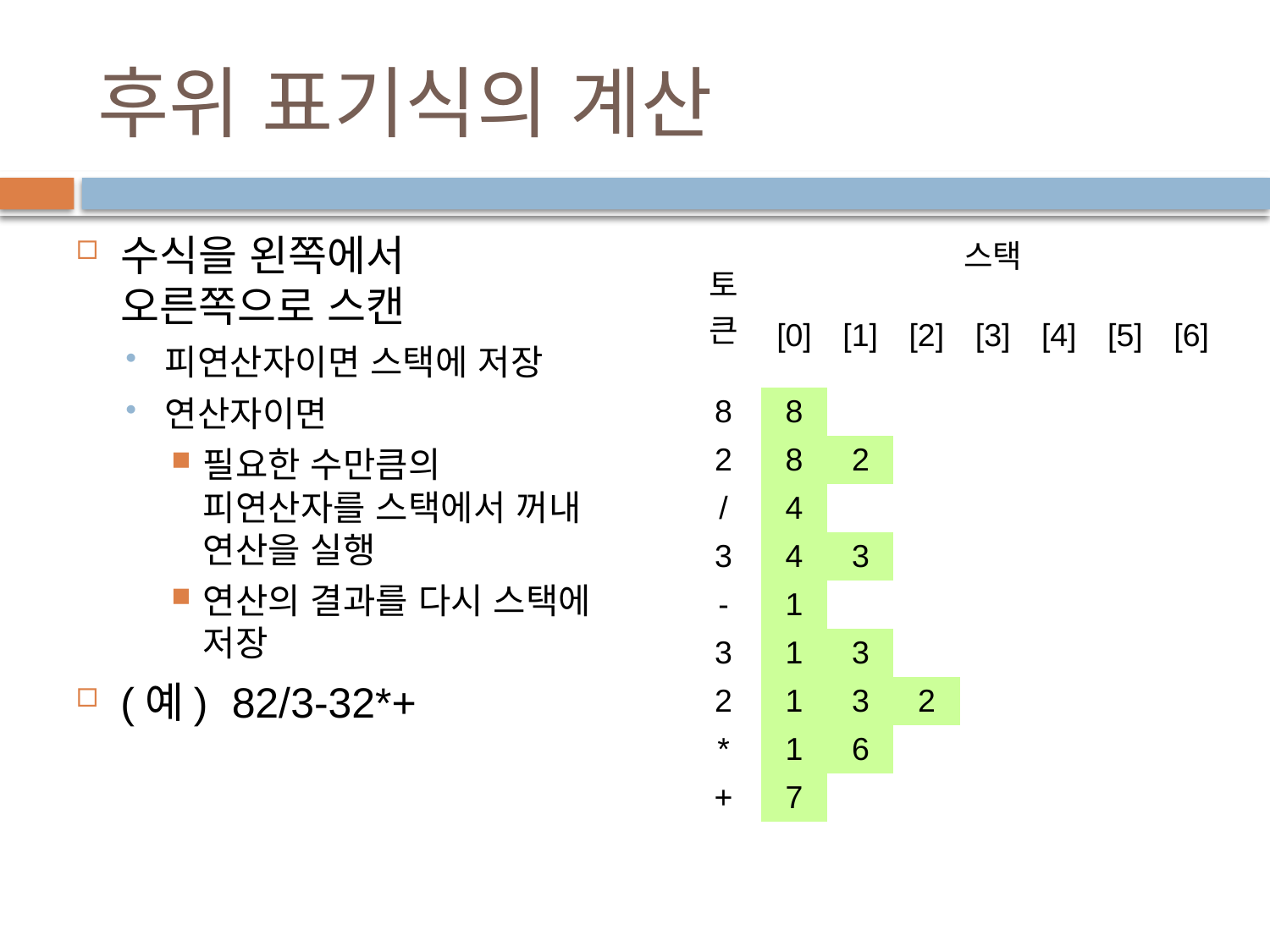

# 후위 표기식의 계산
수식을 왼쪽에서 오른쪽으로 스캔
피연산자이면 스택에 저장
연산자이면
필요한 수만큼의 피연산자를 스택에서 꺼내 연산을 실행
연산의 결과를 다시 스택에 저장
(예)  82/3-32*+
| 토큰 | 스택 |  |  |  |  |  |  |
| --- | --- | --- | --- | --- | --- | --- | --- |
|  | [0] | [1] | [2] | [3] | [4] | [5] | [6] |
| 8 | 8 |  |  |  |  |  |  |
| 2 | 8 | 2 |  |  |  |  |  |
| / | 4 |  |  |  |  |  |  |
| 3 | 4 | 3 |  |  |  |  |  |
| - | 1 |  |  |  |  |  |  |
| 3 | 1 | 3 |  |  |  |  |  |
| 2 | 1 | 3 | 2 |  |  |  |  |
| \* | 1 | 6 |  |  |  |  |  |
| + | 7 |  |  |  |  |  |  |